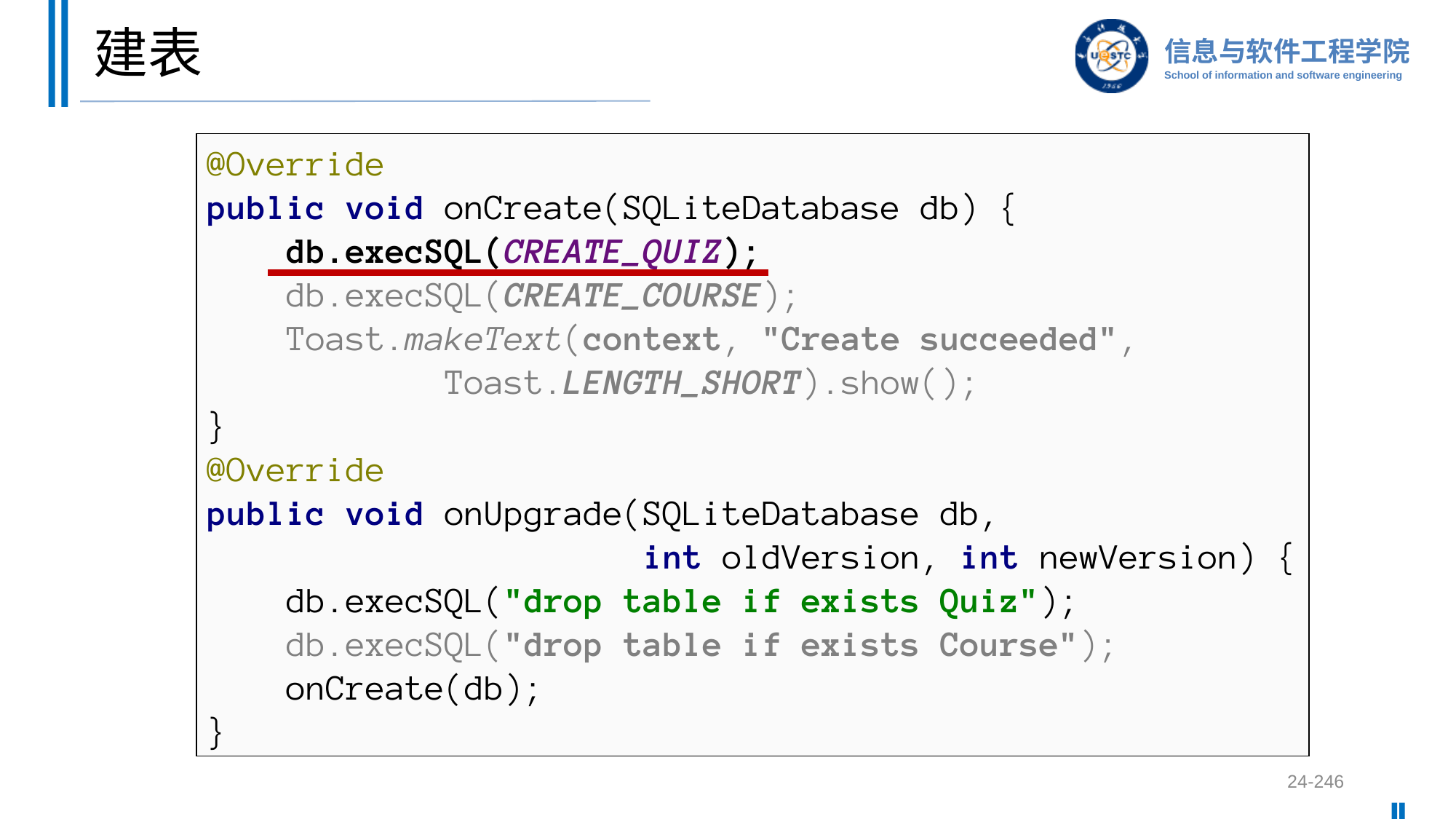

# 建表
@Override
public void onCreate(SQLiteDatabase db) {
    db.execSQL(CREATE_QUIZ);
    db.execSQL(CREATE_COURSE);
    Toast.makeText(context, "Create succeeded",
            Toast.LENGTH_SHORT).show();
}
@Override
public void onUpgrade(SQLiteDatabase db,
                      int oldVersion, int newVersion) {
    db.execSQL("drop table if exists Quiz");
    db.execSQL("drop table if exists Course");
    onCreate(db);
}
24-246